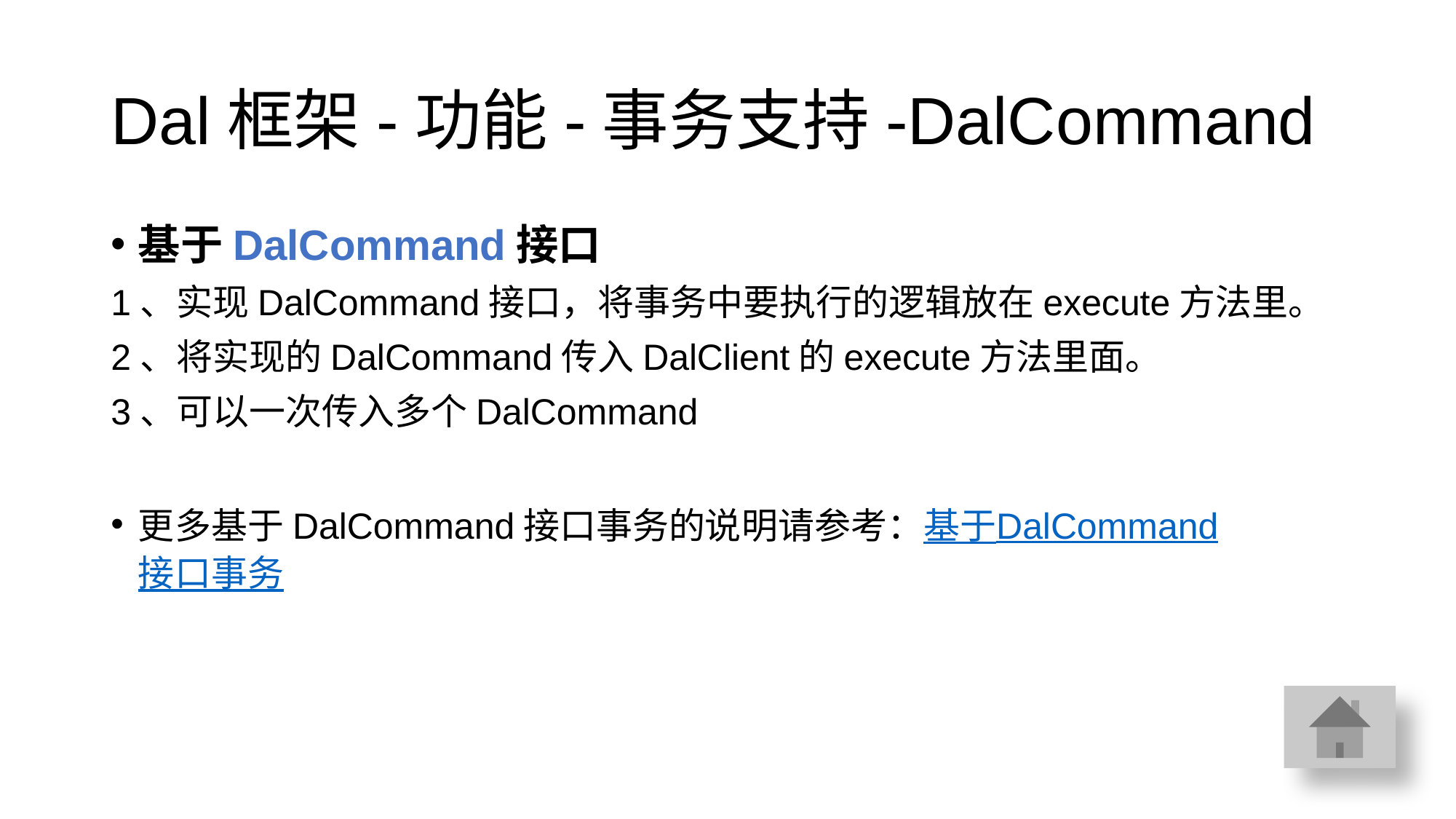

# Dal框架-功能-事务支持-DalCommand
基于DalCommand接口
1、实现DalCommand接口，将事务中要执行的逻辑放在execute方法里。
2、将实现的DalCommand传入DalClient的execute方法里面。
3、可以一次传入多个DalCommand

更多基于DalCommand接口事务的说明请参考：基于DalCommand接口事务